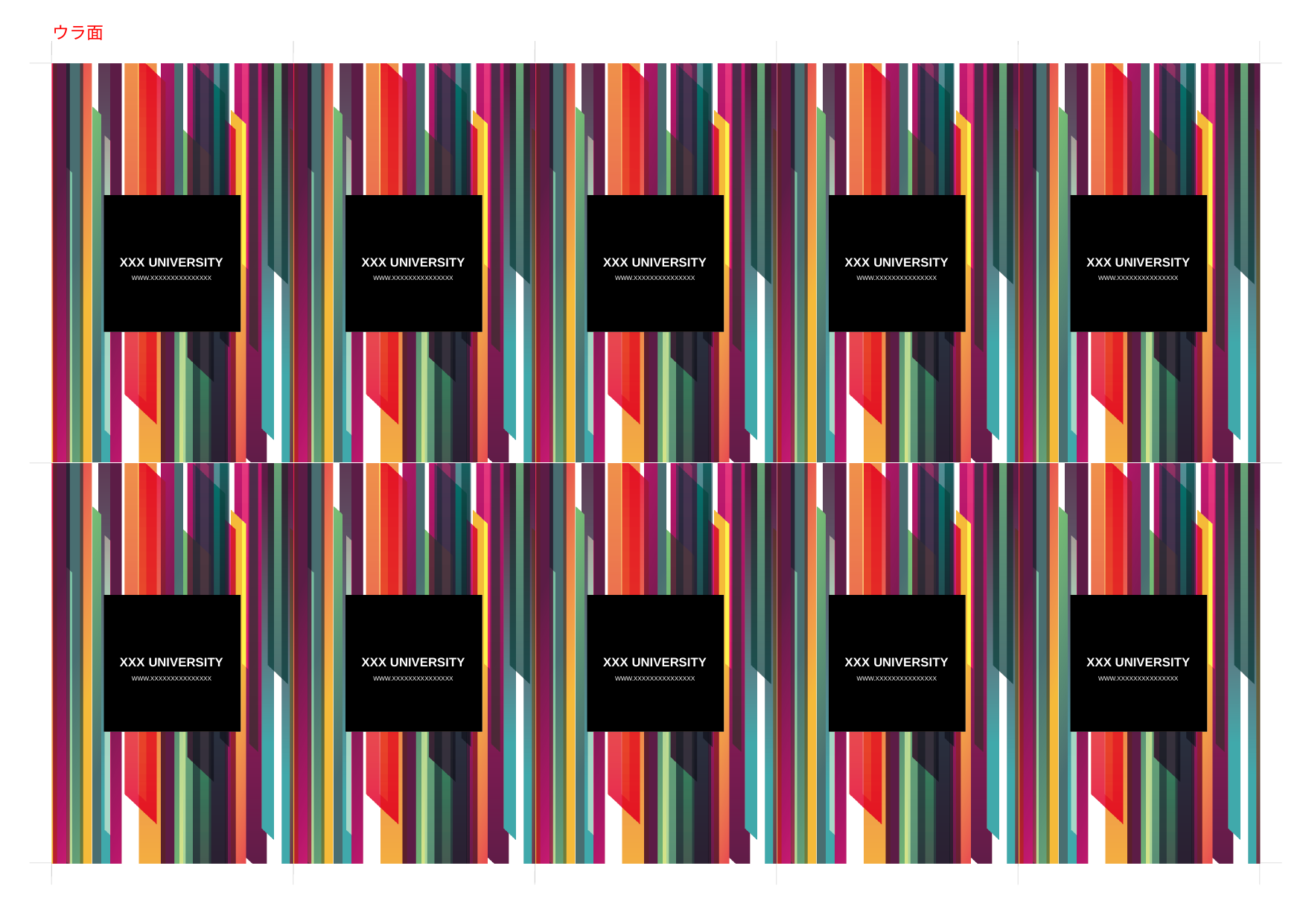

ウラ面
XXX UNIVERSITY
XXX UNIVERSITY
XXX UNIVERSITY
XXX UNIVERSITY
XXX UNIVERSITY
WWW.XXXXXXXXXXXXXXX
WWW.XXXXXXXXXXXXXXX
WWW.XXXXXXXXXXXXXXX
WWW.XXXXXXXXXXXXXXX
WWW.XXXXXXXXXXXXXXX
XXX UNIVERSITY
XXX UNIVERSITY
XXX UNIVERSITY
XXX UNIVERSITY
XXX UNIVERSITY
WWW.XXXXXXXXXXXXXXX
WWW.XXXXXXXXXXXXXXX
WWW.XXXXXXXXXXXXXXX
WWW.XXXXXXXXXXXXXXX
WWW.XXXXXXXXXXXXXXX